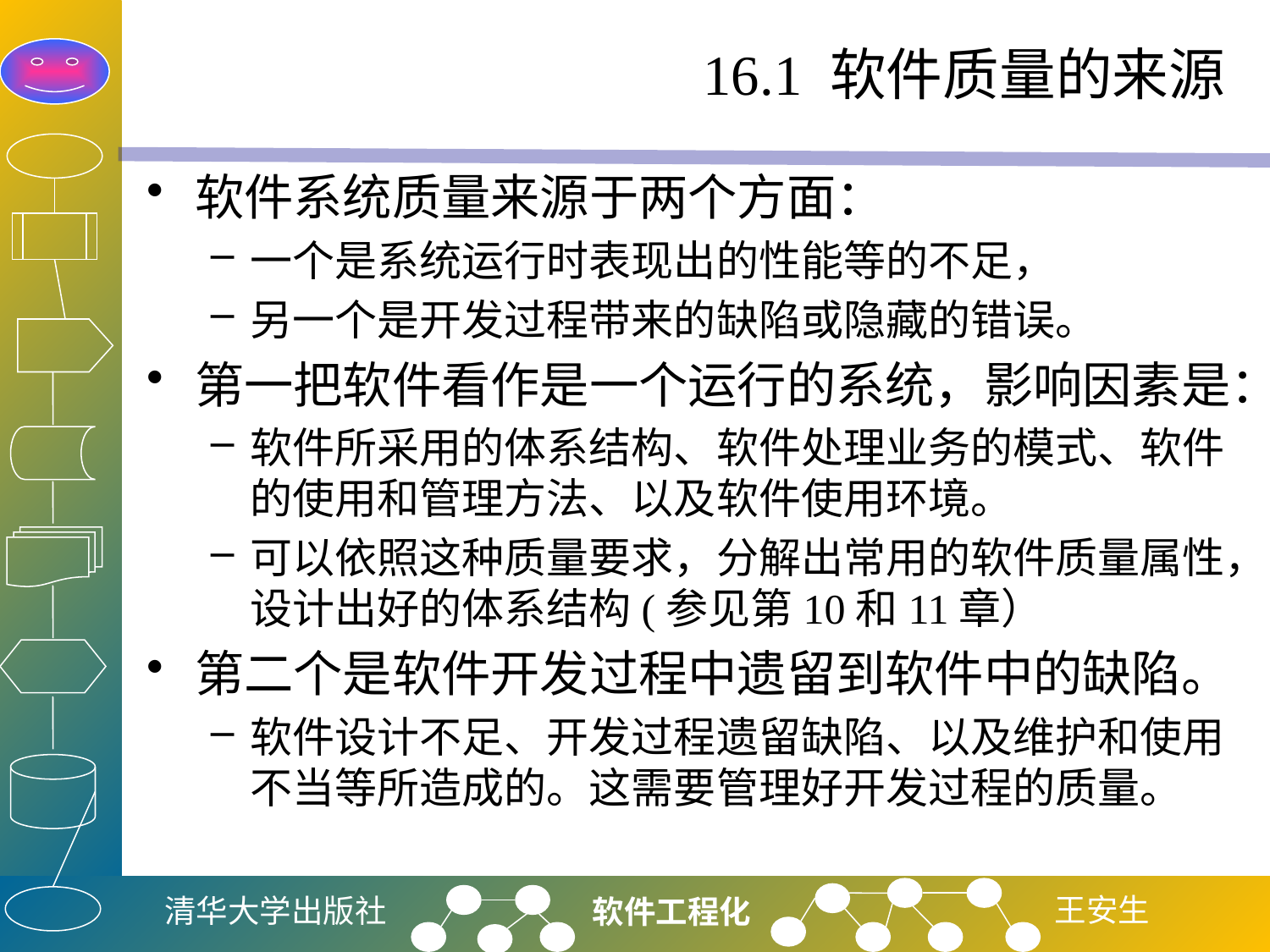

# 16.1 软件质量的来源
软件系统质量来源于两个方面：
一个是系统运行时表现出的性能等的不足，
另一个是开发过程带来的缺陷或隐藏的错误。
第一把软件看作是一个运行的系统，影响因素是：
软件所采用的体系结构、软件处理业务的模式、软件的使用和管理方法、以及软件使用环境。
可以依照这种质量要求，分解出常用的软件质量属性，设计出好的体系结构(参见第10和11章）
第二个是软件开发过程中遗留到软件中的缺陷。
软件设计不足、开发过程遗留缺陷、以及维护和使用不当等所造成的。这需要管理好开发过程的质量。